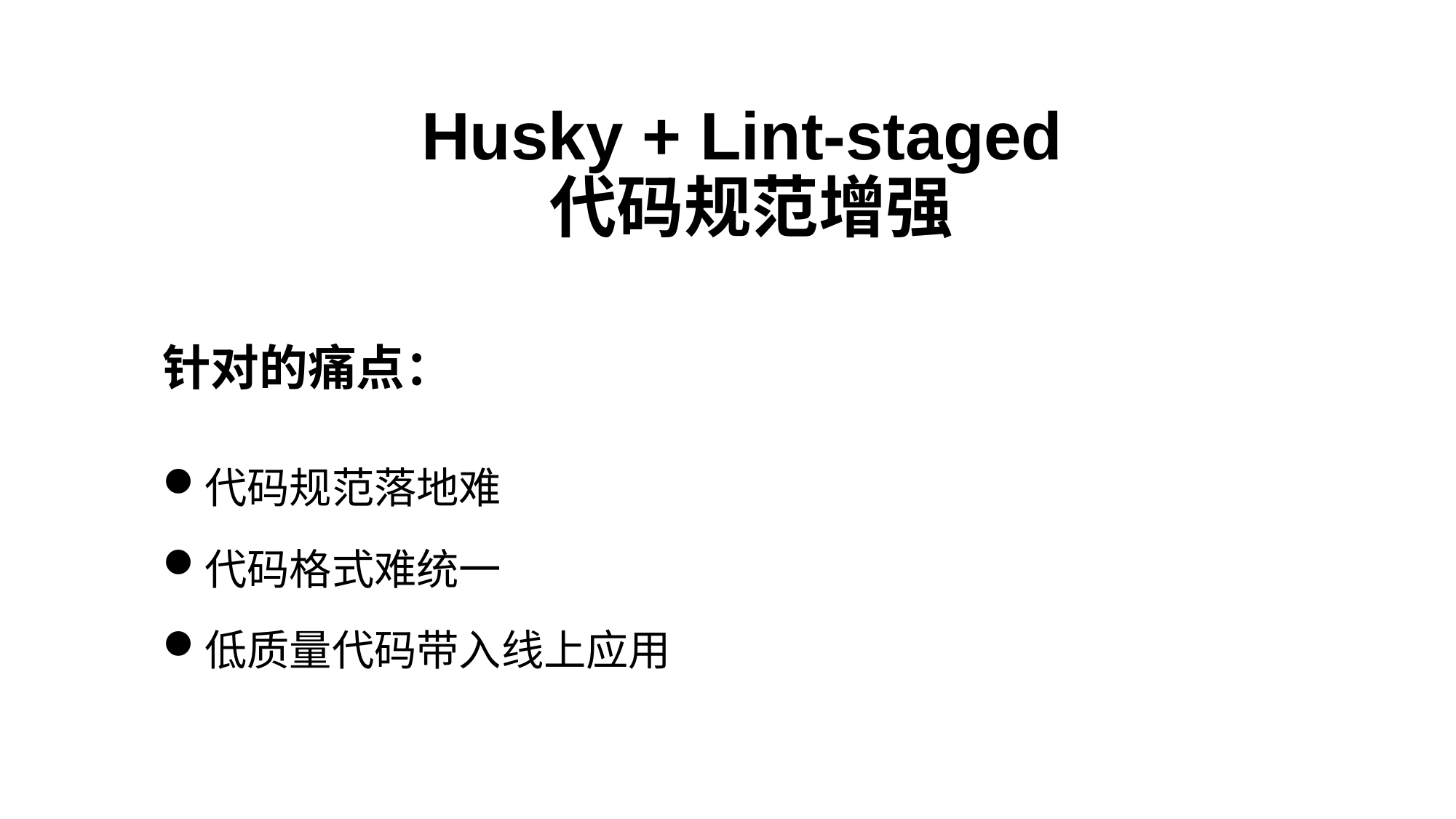

# Husky + Lint-staged 代码规范增强
针对的痛点：
代码规范落地难
代码格式难统一
低质量代码带入线上应用